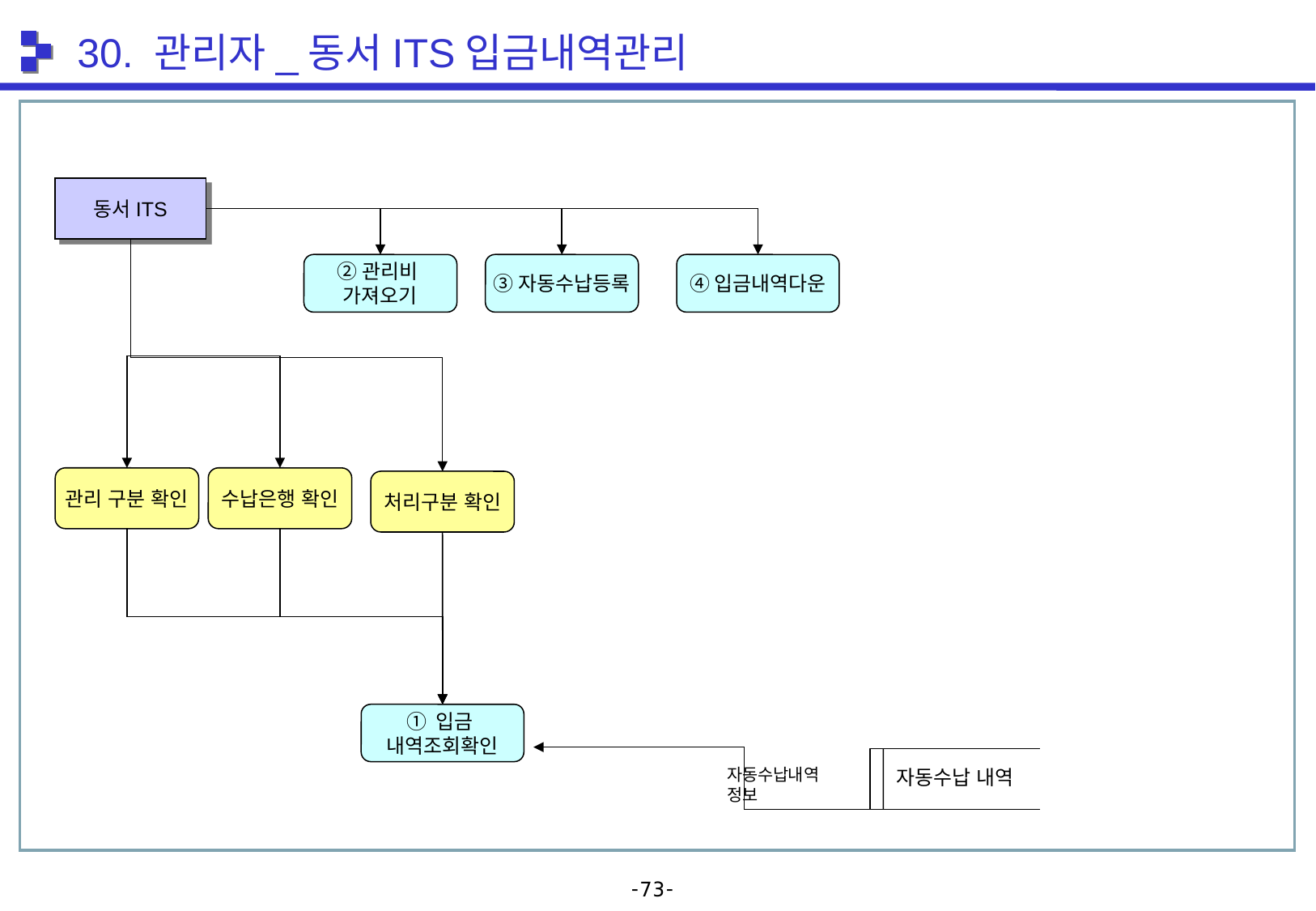

30. 관리자_동서ITS입금내역관리

동서ITS
②관리비
가져오기
③자동수납등록
④입금내역다운
관리 구분 확인
수납은행 확인
처리구분 확인
① 입금
내역조회확인

자동수납 내역

자동수납내역 정보